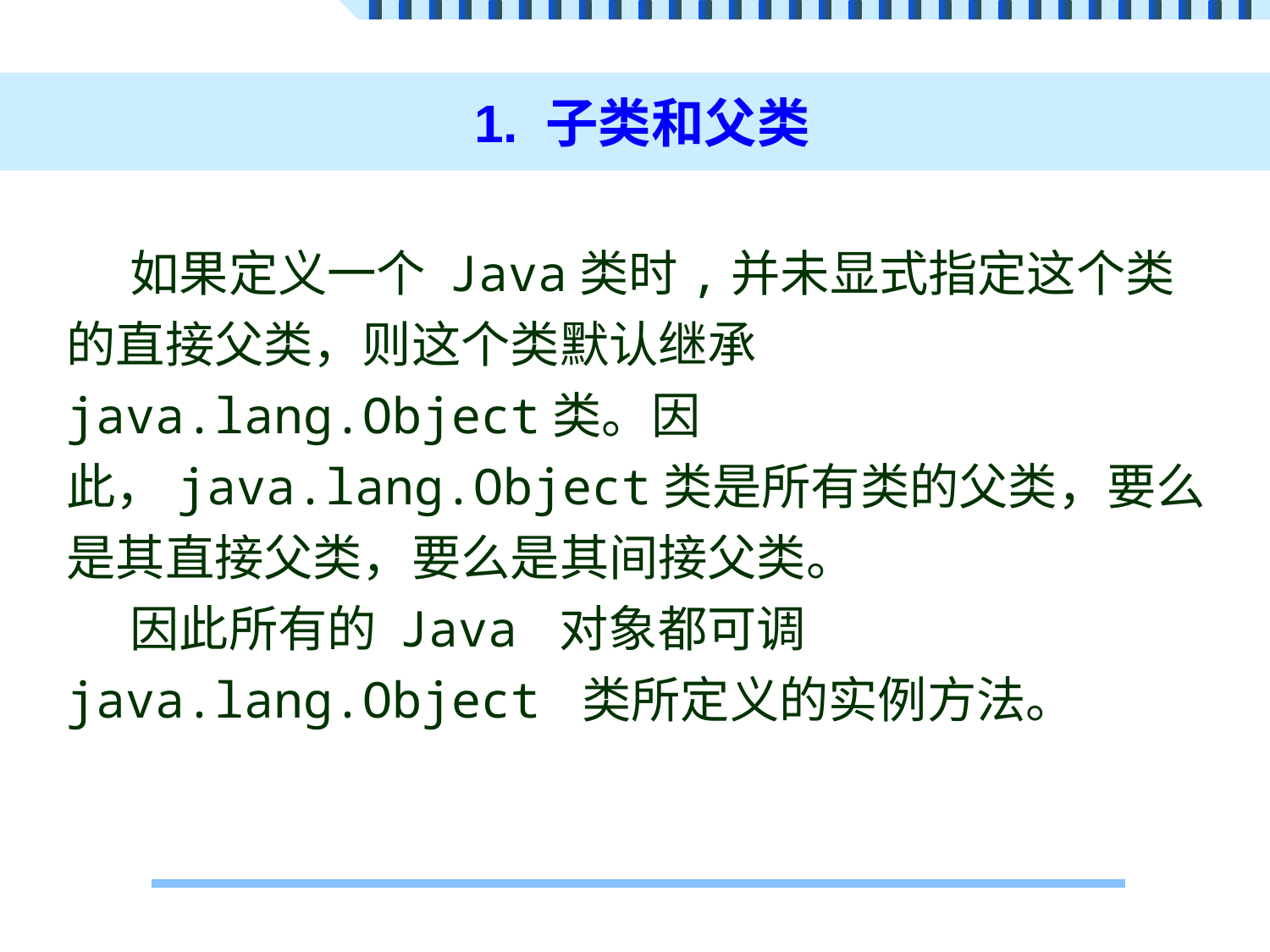

# 1. 子类和父类
如果定义一个 Java类时,并未显式指定这个类的直接父类，则这个类默认继承java.lang.Object类。因此，java.lang.Object类是所有类的父类，要么是其直接父类，要么是其间接父类。
因此所有的 Java 对象都可调java.lang.Object 类所定义的实例方法。